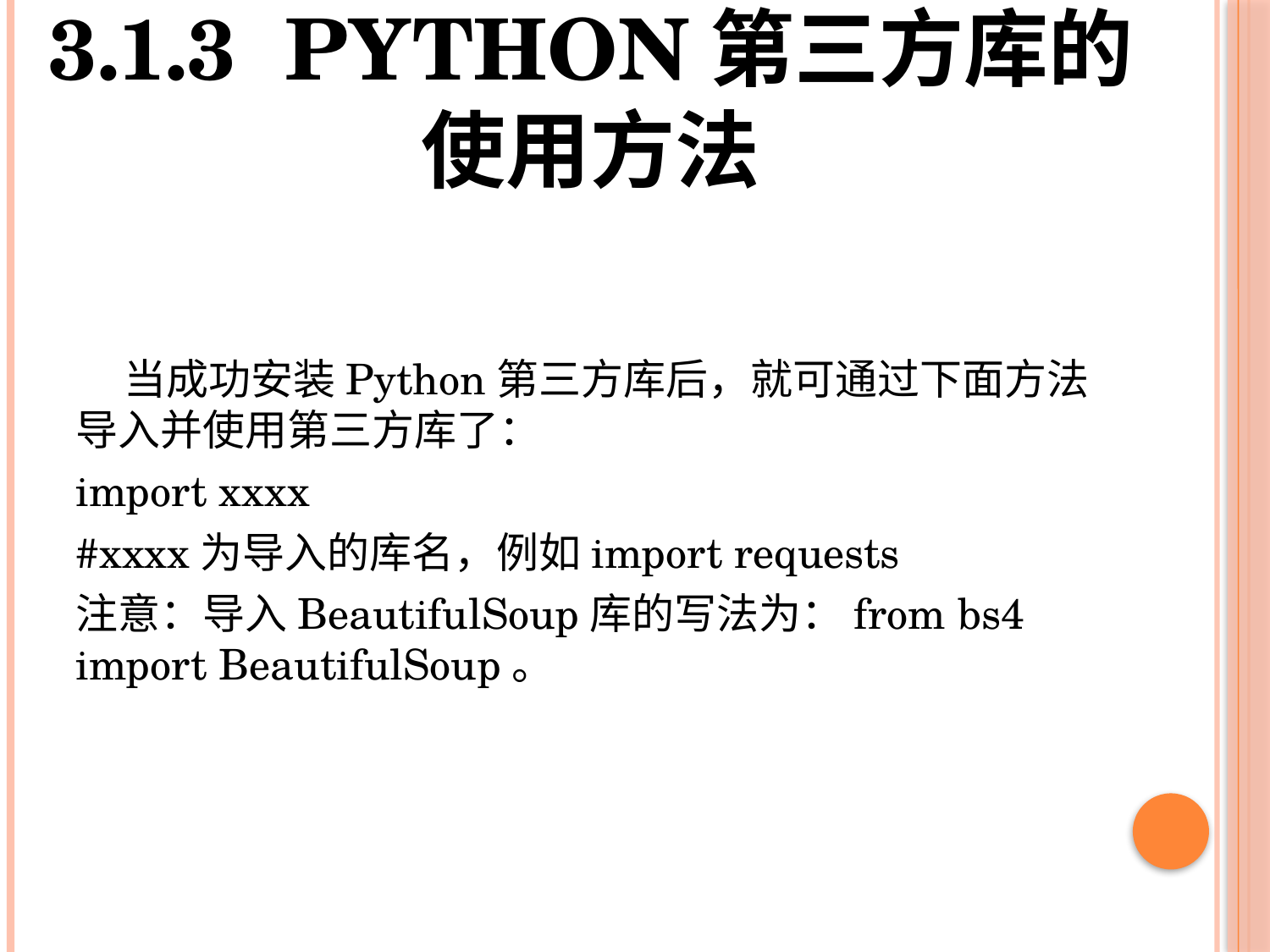

# 3.1.3  Python第三方库的使用方法
    当成功安装Python第三方库后，就可通过下面方法导入并使用第三方库了：
import xxxx
#xxxx为导入的库名，例如import requests
注意：导入BeautifulSoup库的写法为：from bs4 import BeautifulSoup。